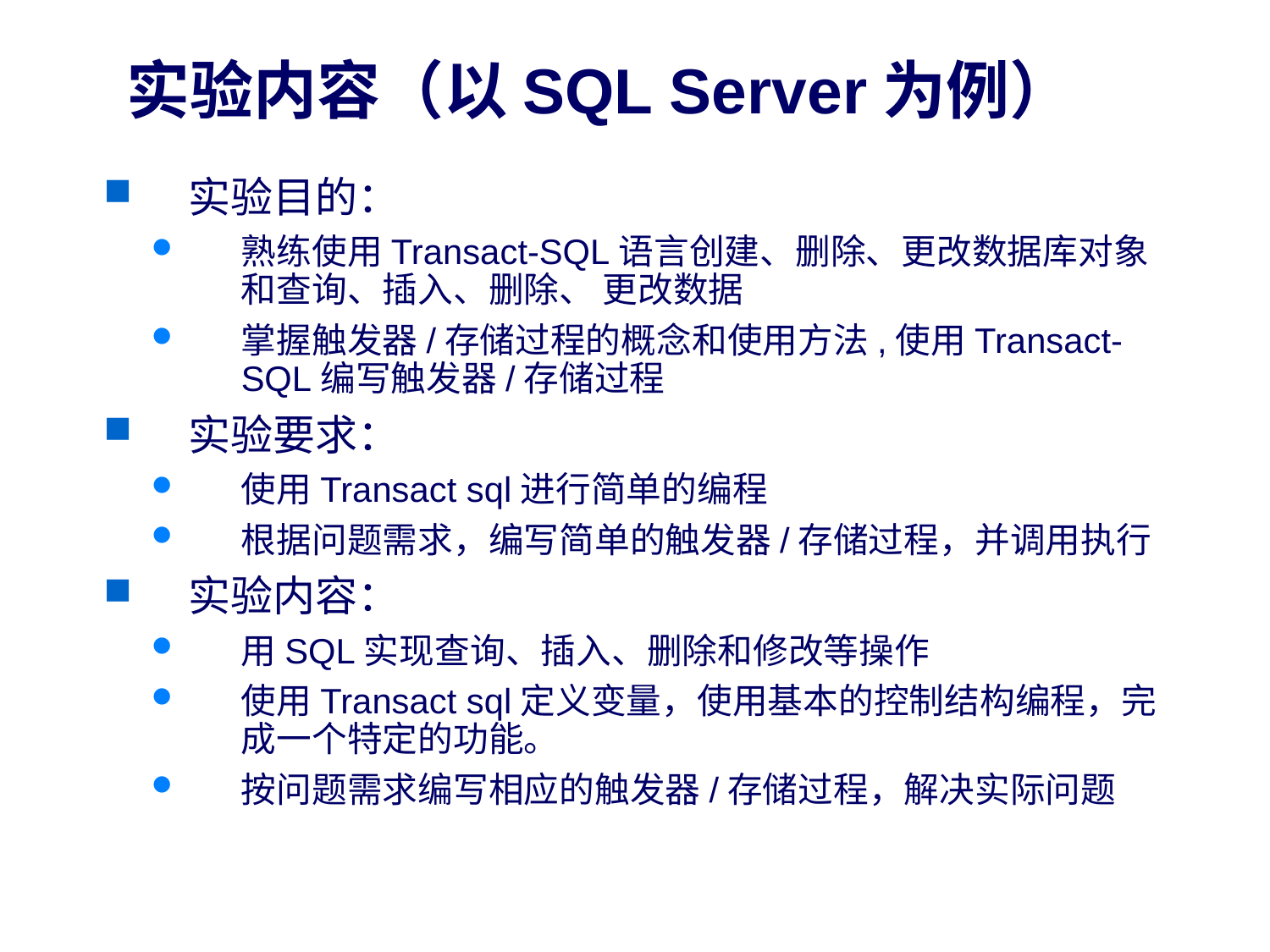

# 实验内容（以SQL Server为例）
实验目的：
熟练使用Transact-SQL语言创建、删除、更改数据库对象和查询、插入、删除、 更改数据
掌握触发器/存储过程的概念和使用方法,使用Transact-SQL编写触发器/存储过程
实验要求：
使用Transact sql进行简单的编程
根据问题需求，编写简单的触发器/存储过程，并调用执行
实验内容：
用SQL实现查询、插入、删除和修改等操作
使用Transact sql定义变量，使用基本的控制结构编程，完成一个特定的功能。
按问题需求编写相应的触发器/存储过程，解决实际问题